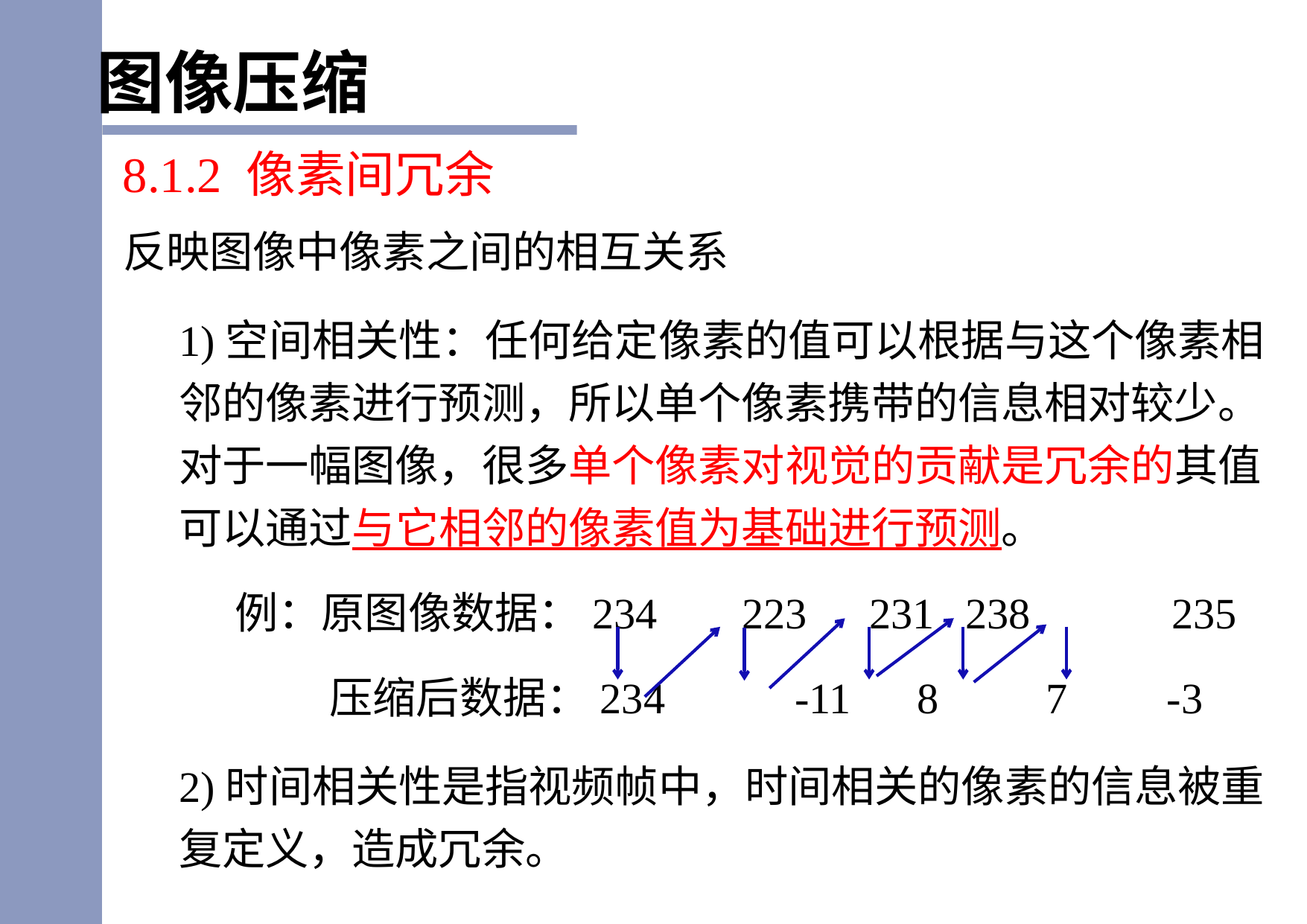

图像压缩

8.1.2 像素间冗余
反映图像中像素之间的相互关系
1)空间相关性：任何给定像素的值可以根据与这个像素相邻的像素进行预测，所以单个像素携带的信息相对较少。对于一幅图像，很多单个像素对视觉的贡献是冗余的其值可以通过与它相邻的像素值为基础进行预测。
例：原图像数据：234	  223	231	  238	    235
 压缩后数据：234	-11  	 8	      7	       -3
2)时间相关性是指视频帧中，时间相关的像素的信息被重复定义，造成冗余。